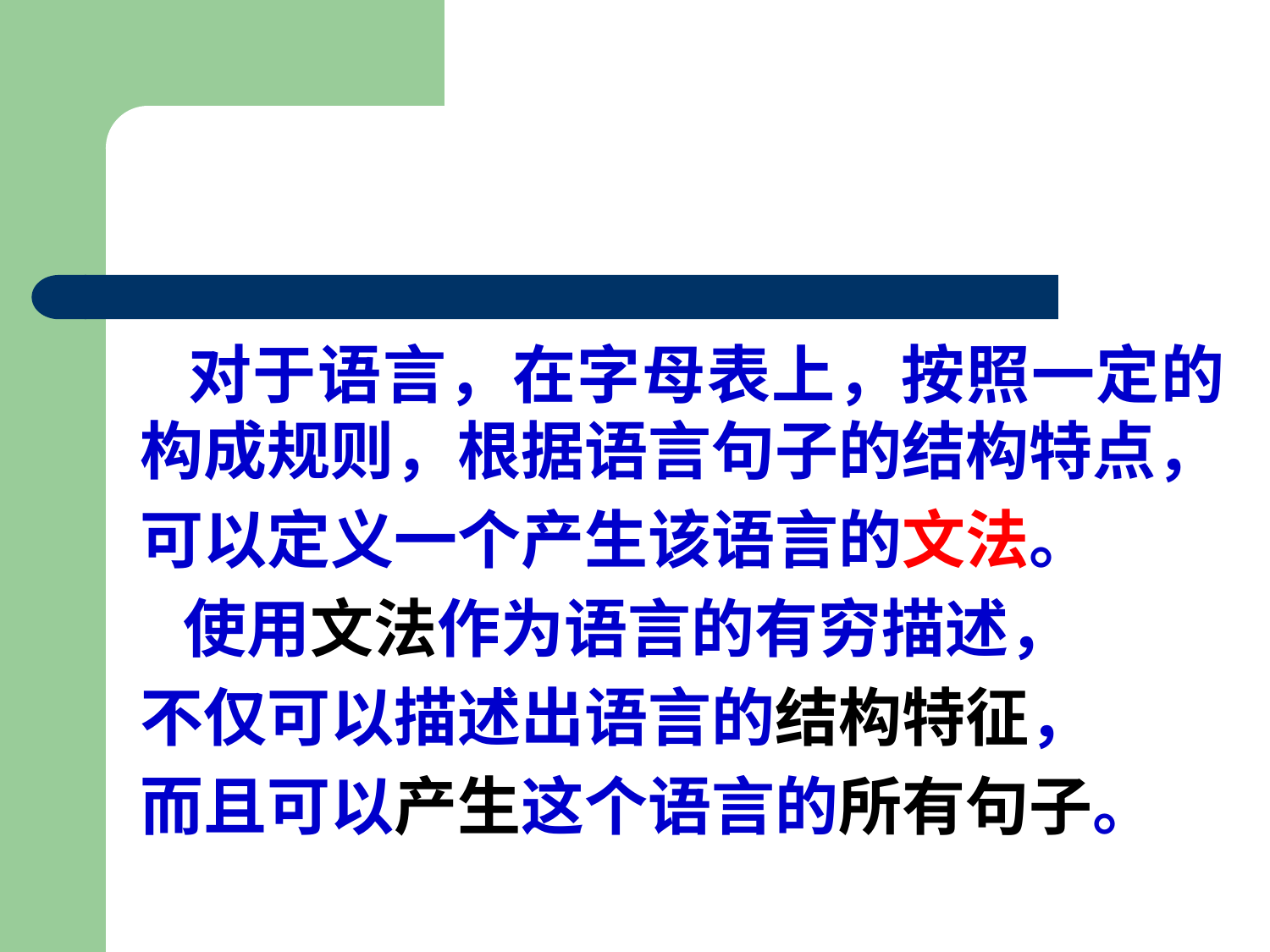

#
  对于语言，在字母表上，按照一定的构成规则，根据语言句子的结构特点，
可以定义一个产生该语言的文法。
  使用文法作为语言的有穷描述，
不仅可以描述出语言的结构特征，
而且可以产生这个语言的所有句子。